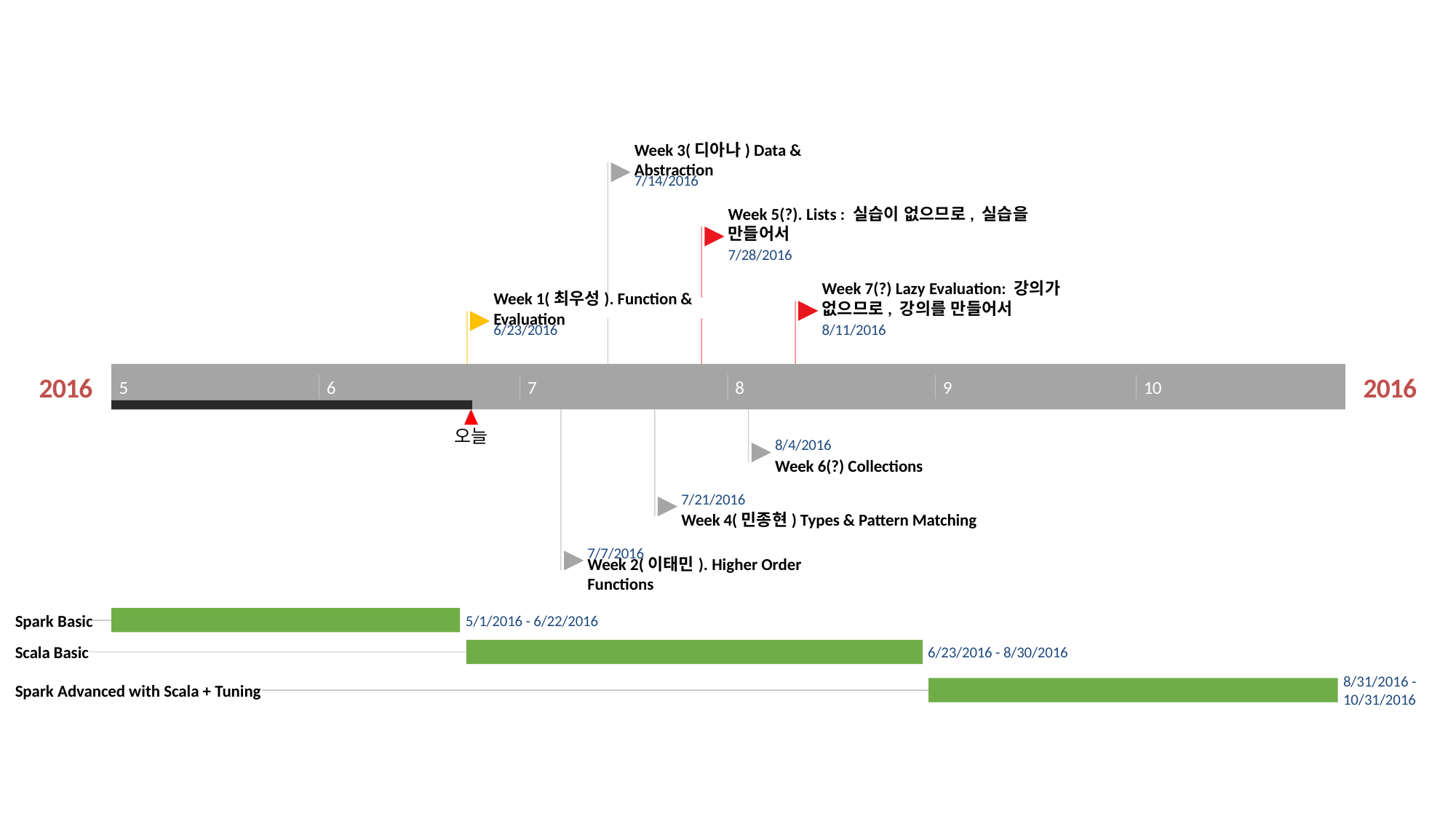

Week 3(디아나) Data & Abstraction

7/14/2016
Week 5(?). Lists : 실습이 없으므로, 실습을 만들어서

7/28/2016
Week 7(?) Lazy Evaluation: 강의가 없으므로, 강의를 만들어서
Week 1(최우성). Function & Evaluation

6/23/2016
8/11/2016

2016
2016
5
6
7
8
9
10

오늘
8/4/2016

Week 6(?) Collections
7/21/2016

Week 4(민종현) Types & Pattern Matching
7/7/2016

Week 2(이태민). Higher Order Functions

Spark Basic
5/1/2016 - 6/22/2016

Scala Basic
6/23/2016 - 8/30/2016
8/31/2016 - 10/31/2016

Spark Advanced with Scala + Tuning
53 일

69 일

62 일